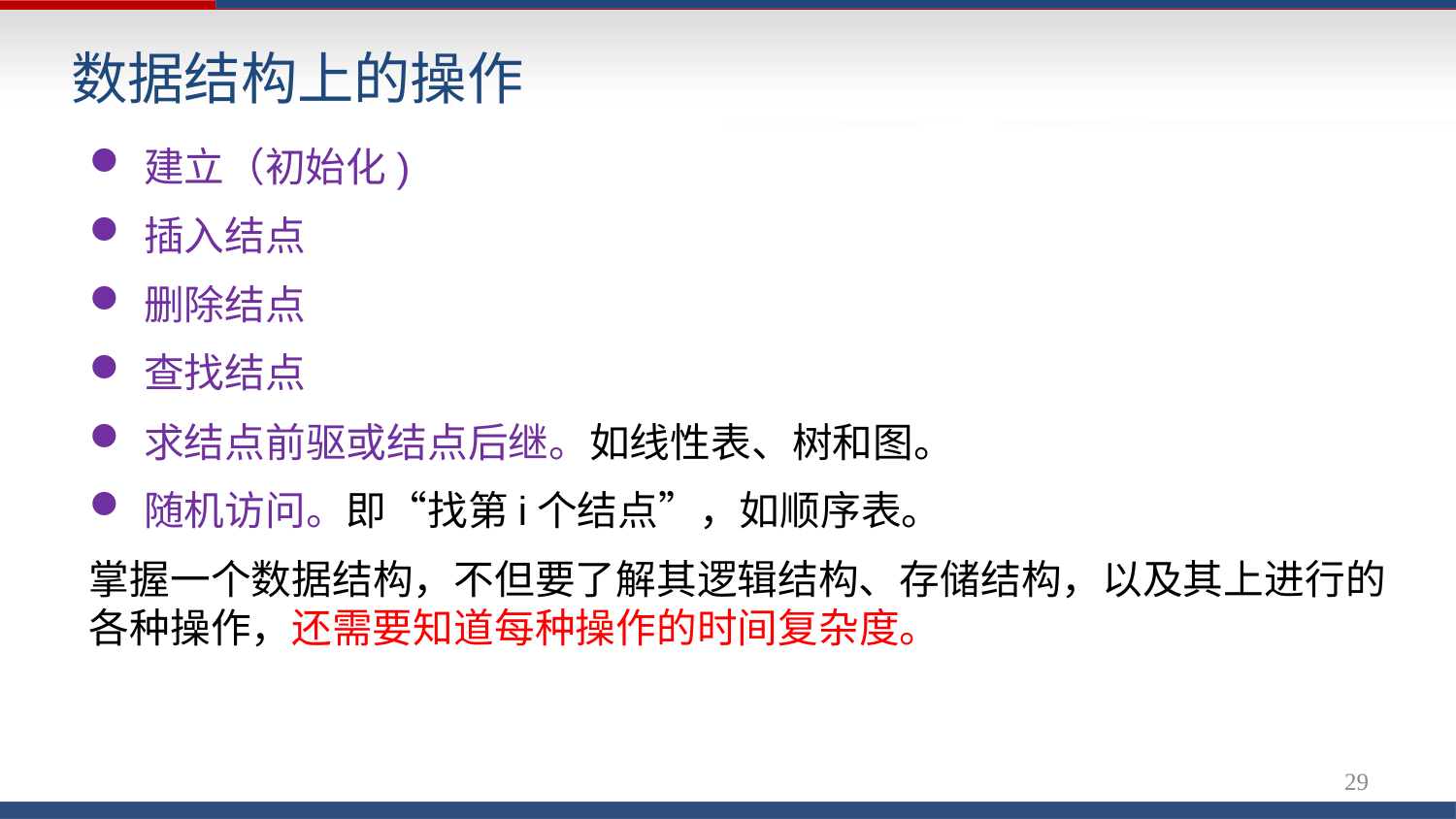

# 数据结构上的操作
建立（初始化)
插入结点
删除结点
查找结点
求结点前驱或结点后继。如线性表、树和图。
随机访问。即“找第i个结点”，如顺序表。
掌握一个数据结构，不但要了解其逻辑结构、存储结构，以及其上进行的各种操作，还需要知道每种操作的时间复杂度。
29